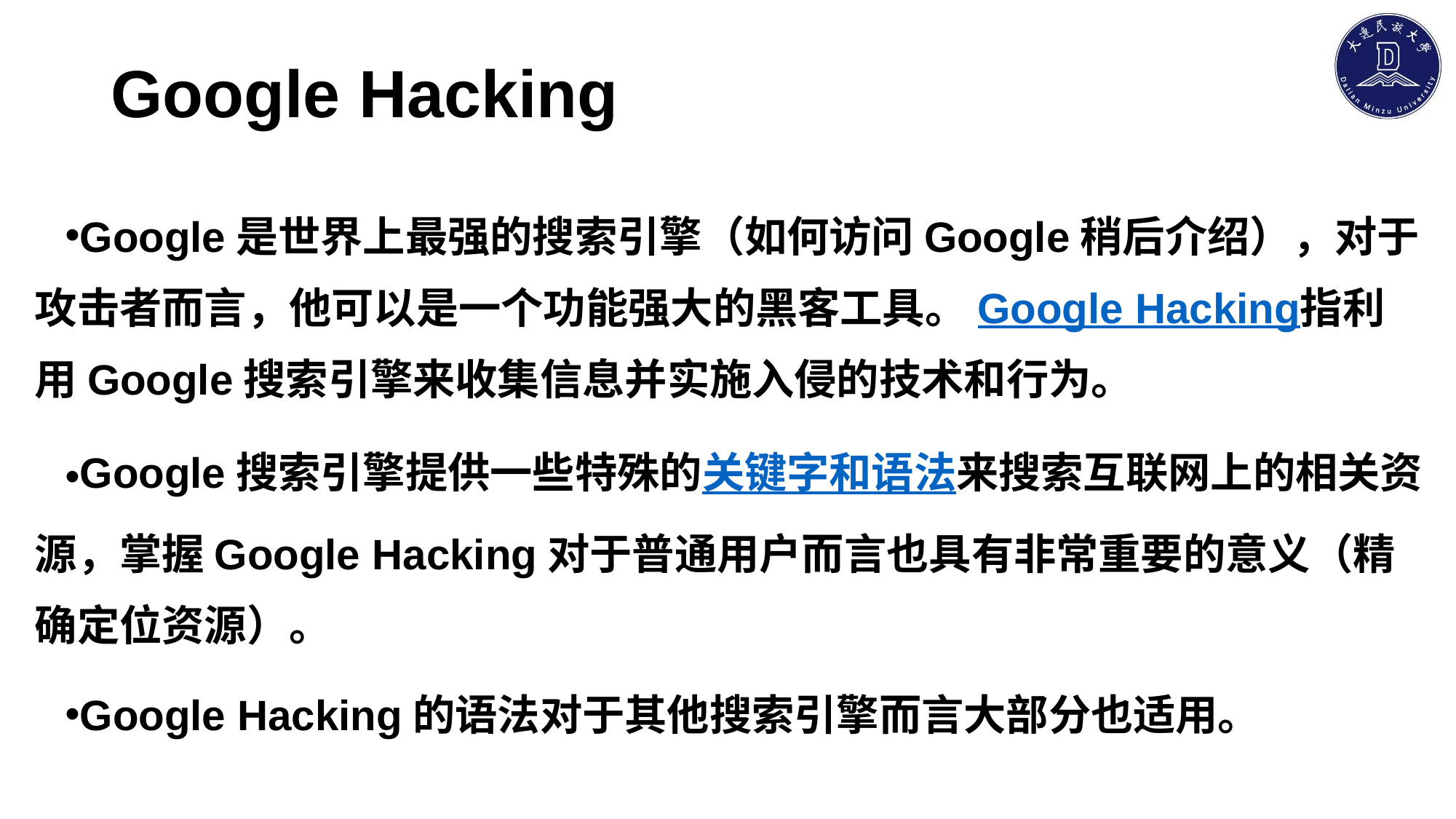

# Google Hacking
Google是世界上最强的搜索引擎（如何访问Google稍后介绍），对于攻击者而言，他可以是一个功能强大的黑客工具。Google Hacking指利用Google搜索引擎来收集信息并实施入侵的技术和行为。
Google搜索引擎提供一些特殊的关键字和语法来搜索互联网上的相关资源，掌握Google Hacking对于普通用户而言也具有非常重要的意义（精确定位资源）。
Google Hacking的语法对于其他搜索引擎而言大部分也适用。